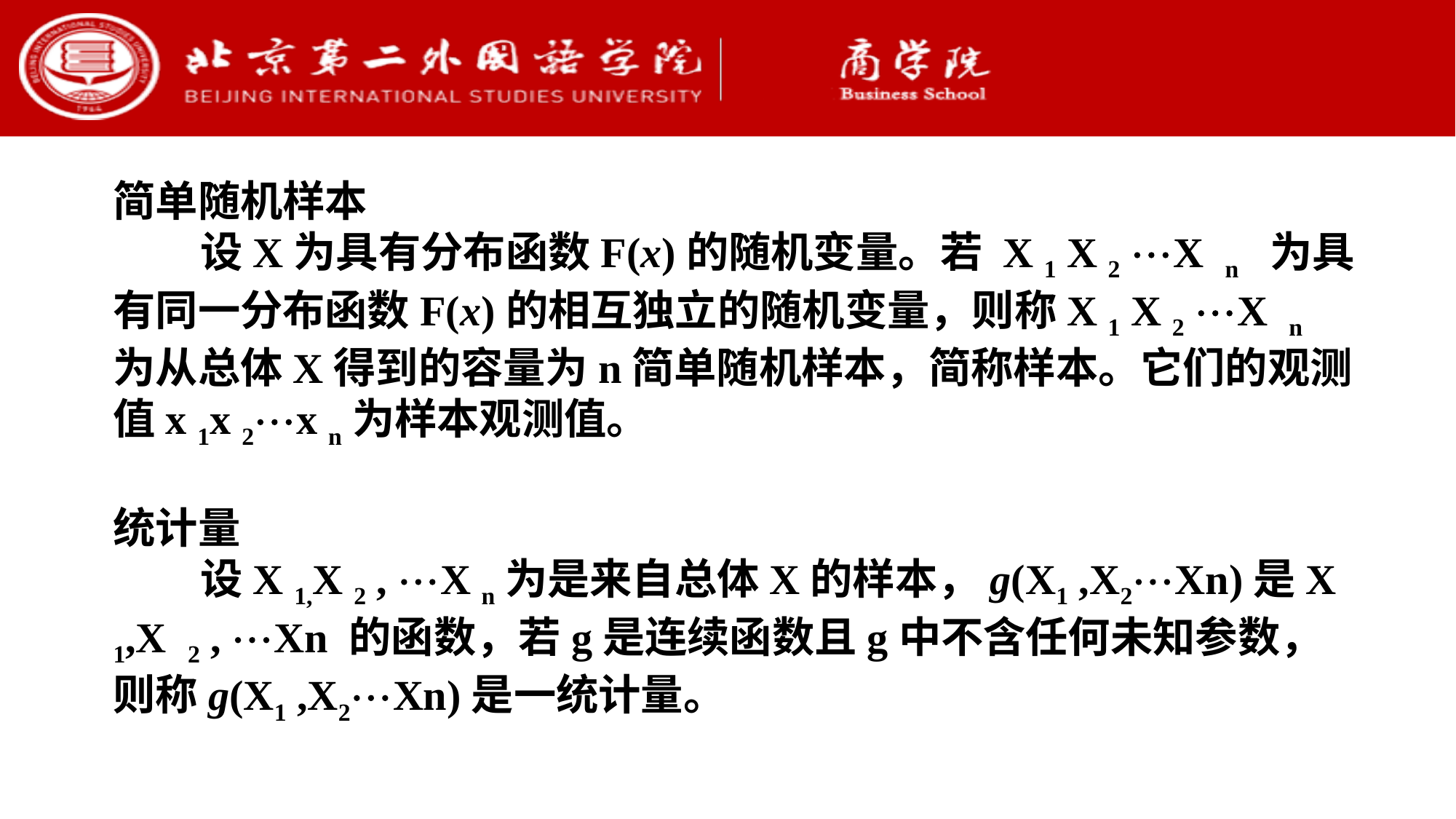

简单随机样本
        设X为具有分布函数F(x)的随机变量。若 X 1 X 2 …X  n  为具有同一分布函数F(x)的相互独立的随机变量，则称X 1 X 2 …X  n 为从总体X得到的容量为n简单随机样本，简称样本。它们的观测值x 1x 2…x n为样本观测值。

统计量
        设X 1,X 2 , …X n为是来自总体X的样本，g(X1 ,X2…Xn)是X 1,X  2 , …Xn 的函数，若g是连续函数且g中不含任何未知参数， 则称g(X1 ,X2…Xn)是一统计量。